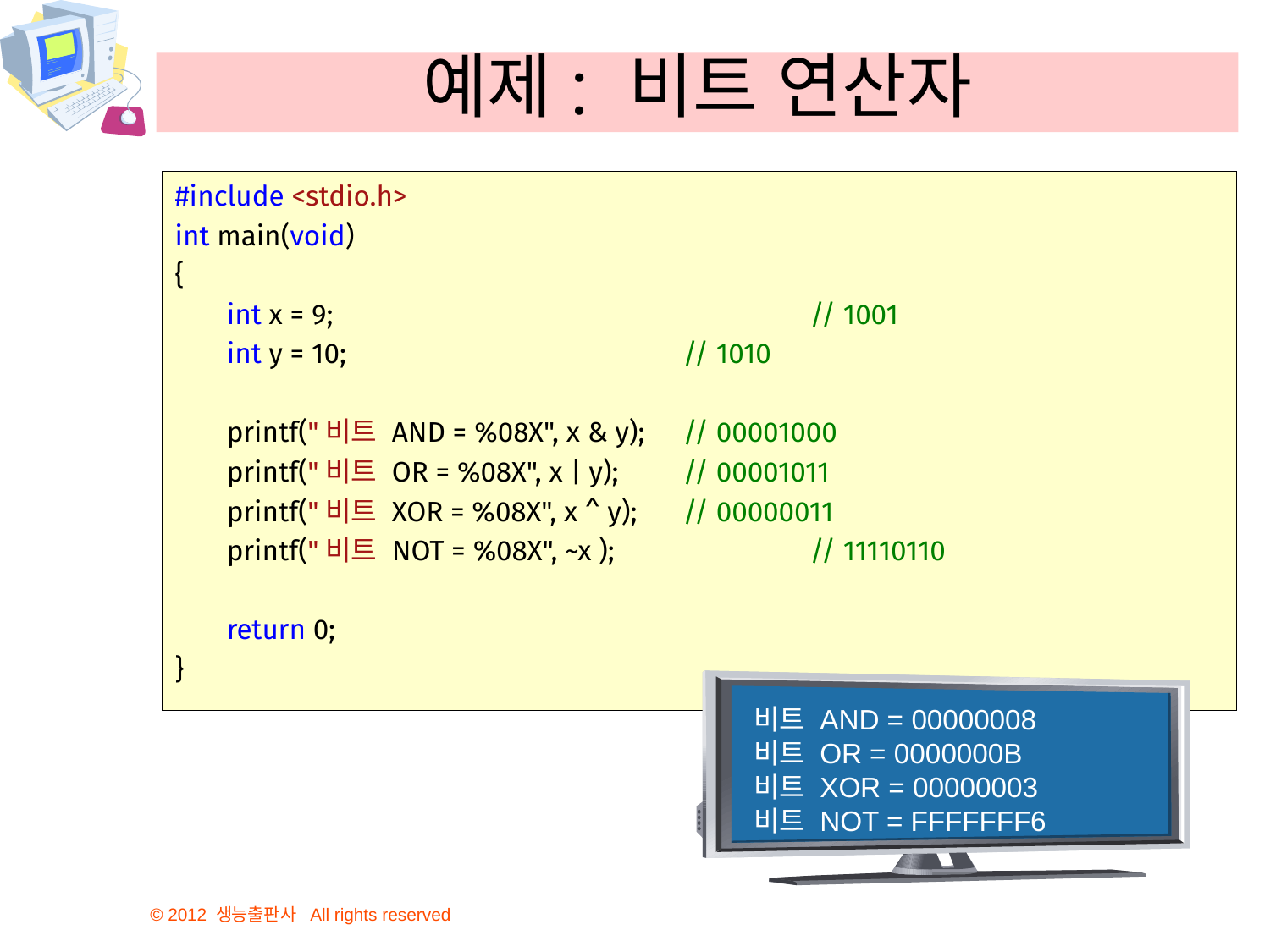

# 예제: 비트 연산자
#include <stdio.h>
int main(void)
{
       int x = 9;   				// 1001
       int y = 10;     			// 1010

       printf("비트 AND = %08X", x & y);	// 00001000
       printf("비트 OR = %08X", x | y);	// 00001011
       printf("비트 XOR = %08X", x ^ y);	// 00000011
       printf("비트 NOT = %08X", ~x );		// 11110110

       return 0;
}

비트 AND = 00000008
비트 OR = 0000000B
비트 XOR = 00000003
비트 NOT = FFFFFFF6